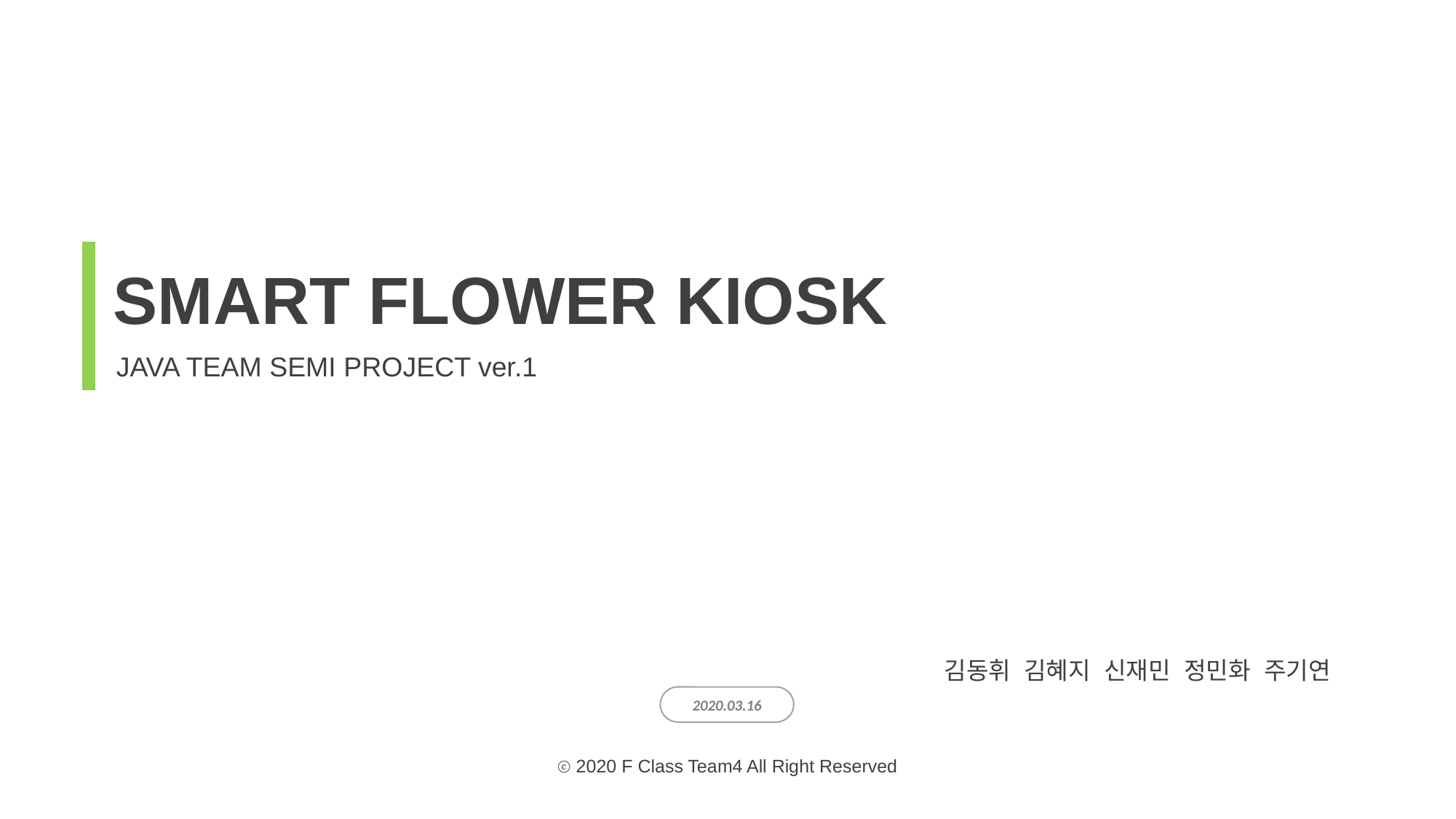

SMART FLOWER KIOSK
JAVA TEAM SEMI PROJECT ver.1
김동휘  김혜지  신재민  정민화  주기연
2020.03.16
ⓒ 2020 F Class Team4 All Right Reserved